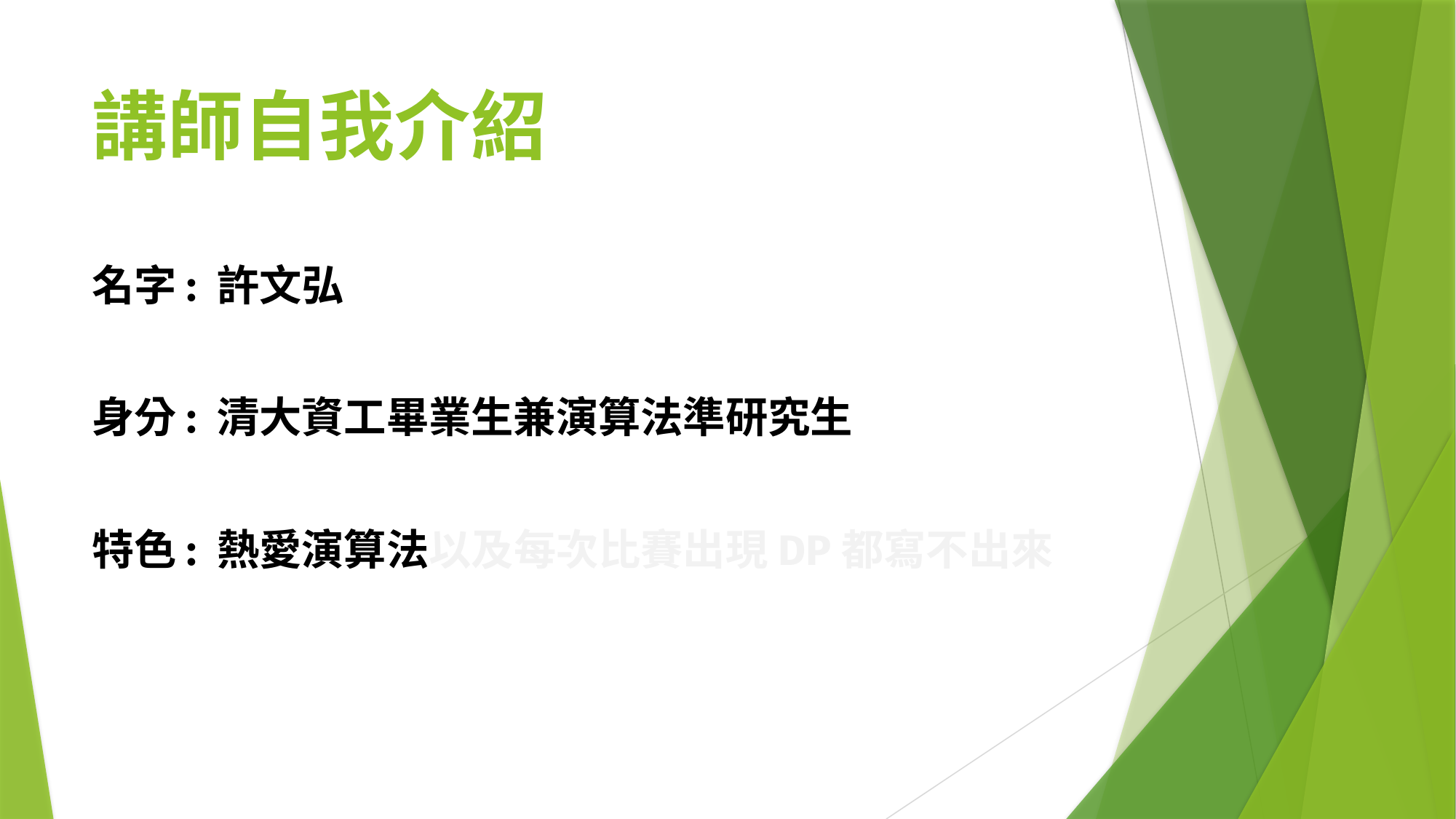

# 講師自我介紹
名字: 許文弘

身分: 清大資工畢業生兼演算法準研究生

特色: 熱愛演算法以及每次比賽出現DP都寫不出來